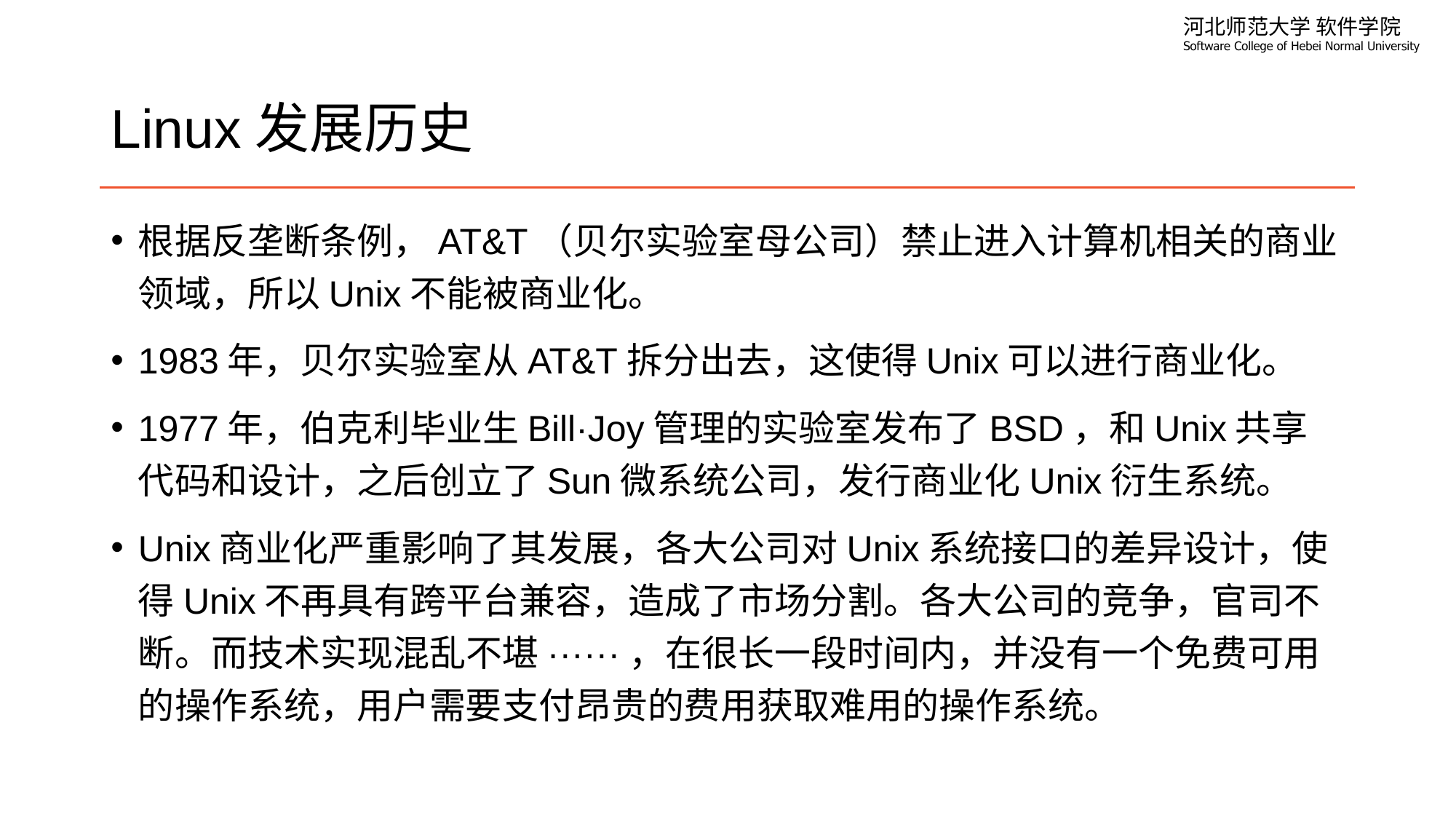

# Linux发展历史
根据反垄断条例，AT&T（贝尔实验室母公司）禁止进入计算机相关的商业领域，所以Unix不能被商业化。
1983年，贝尔实验室从AT&T拆分出去，这使得Unix可以进行商业化。
1977年，伯克利毕业生Bill·Joy管理的实验室发布了BSD，和Unix共享代码和设计，之后创立了Sun微系统公司，发行商业化Unix衍生系统。
Unix商业化严重影响了其发展，各大公司对Unix系统接口的差异设计，使得Unix不再具有跨平台兼容，造成了市场分割。各大公司的竞争，官司不断。而技术实现混乱不堪······，在很长一段时间内，并没有一个免费可用的操作系统，用户需要支付昂贵的费用获取难用的操作系统。